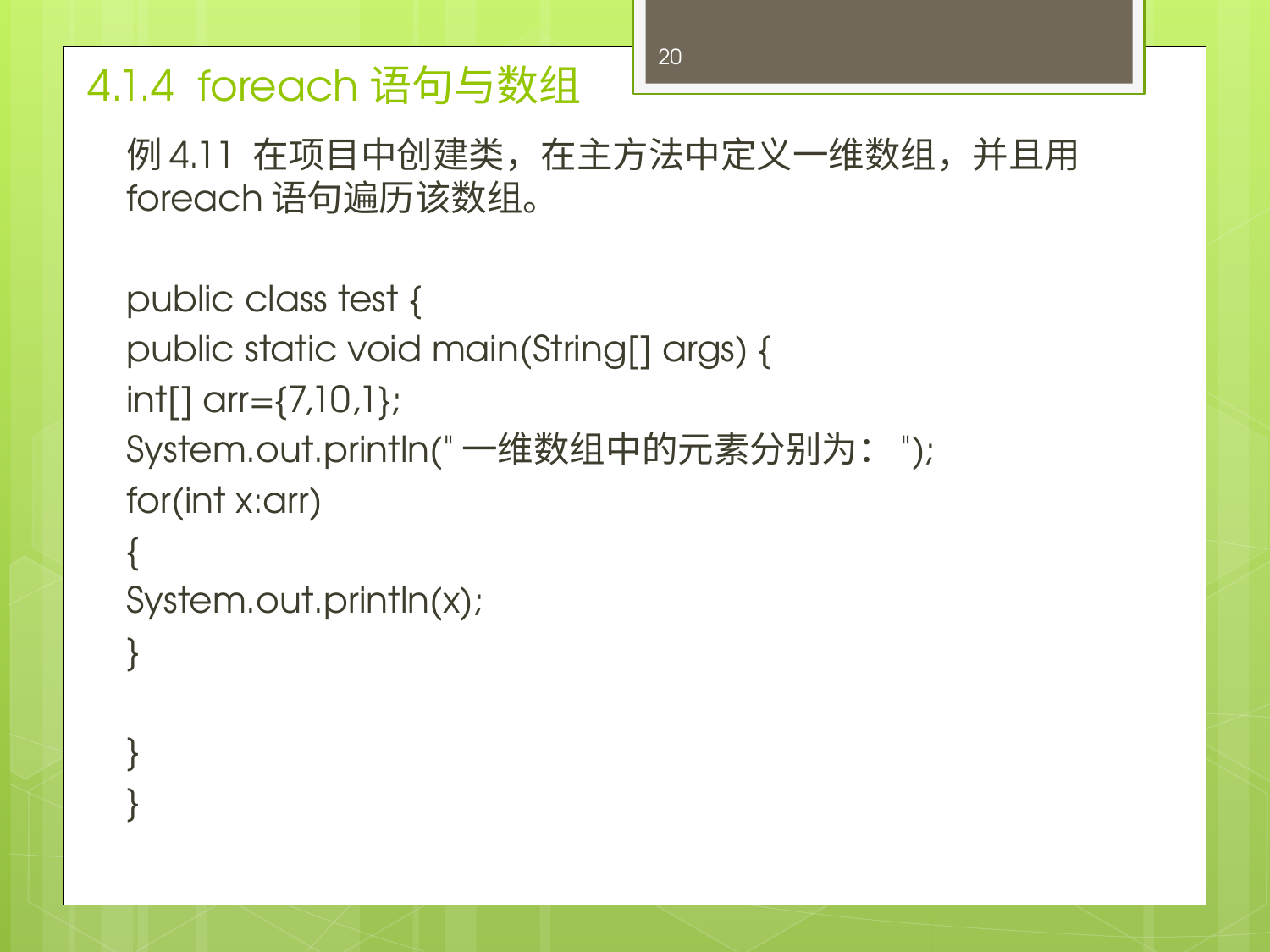

20
# 4.1.4  foreach语句与数组
例4.11 在项目中创建类，在主方法中定义一维数组，并且用foreach语句遍历该数组。

public class test {
public static void main(String[] args) {
	int[] arr={7,10,1};
	System.out.println("一维数组中的元素分别为：");
	for(int x:arr)
	{
		System.out.println(x);
	}

}
}